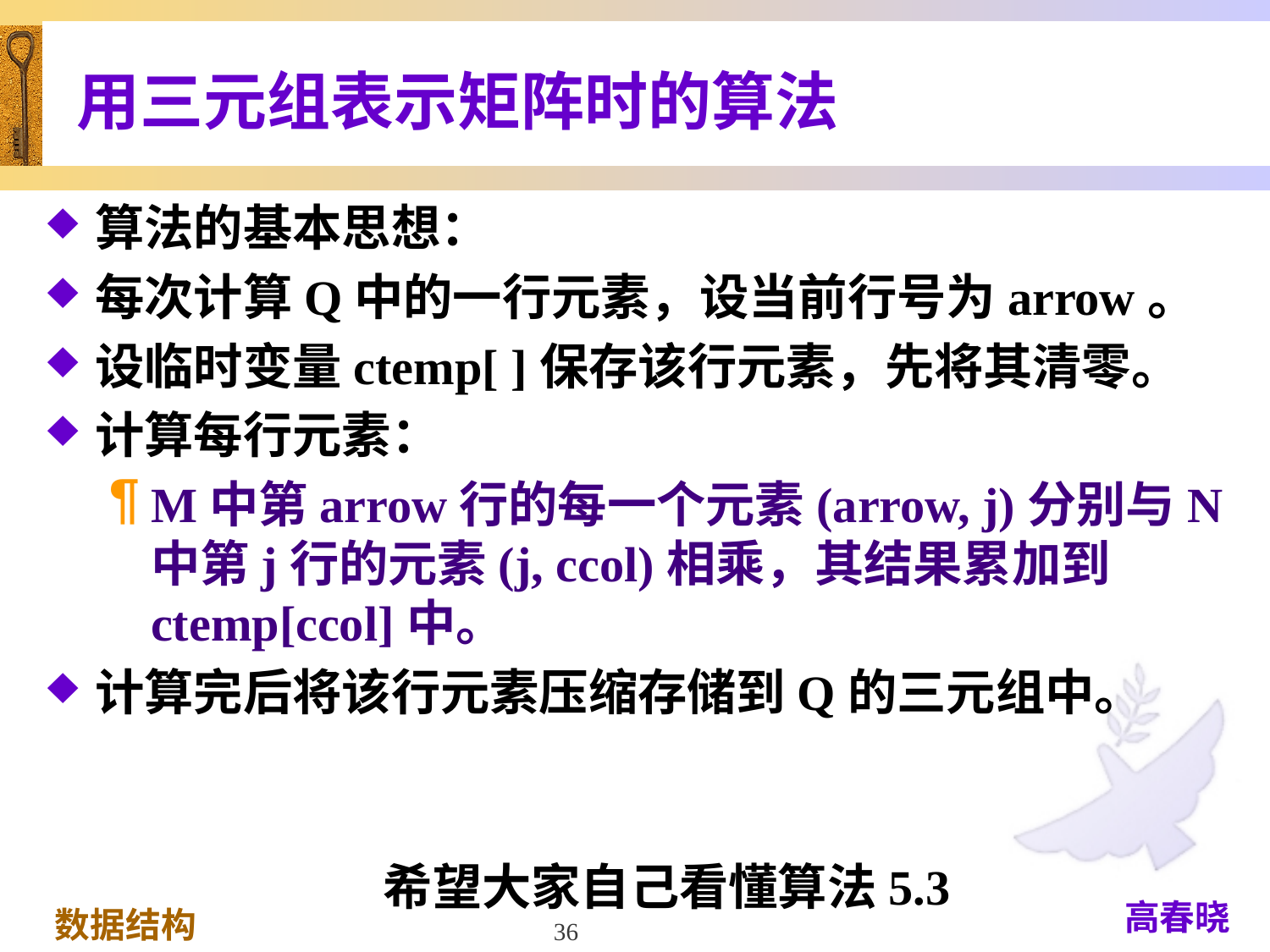

# 用三元组表示矩阵时的算法
算法的基本思想：
每次计算Q中的一行元素，设当前行号为arrow。
设临时变量ctemp[ ]保存该行元素，先将其清零。
计算每行元素：
M中第arrow行的每一个元素(arrow, j)分别与N中第j行的元素(j, ccol)相乘，其结果累加到ctemp[ccol]中。
计算完后将该行元素压缩存储到Q的三元组中。
希望大家自己看懂算法5.3
36